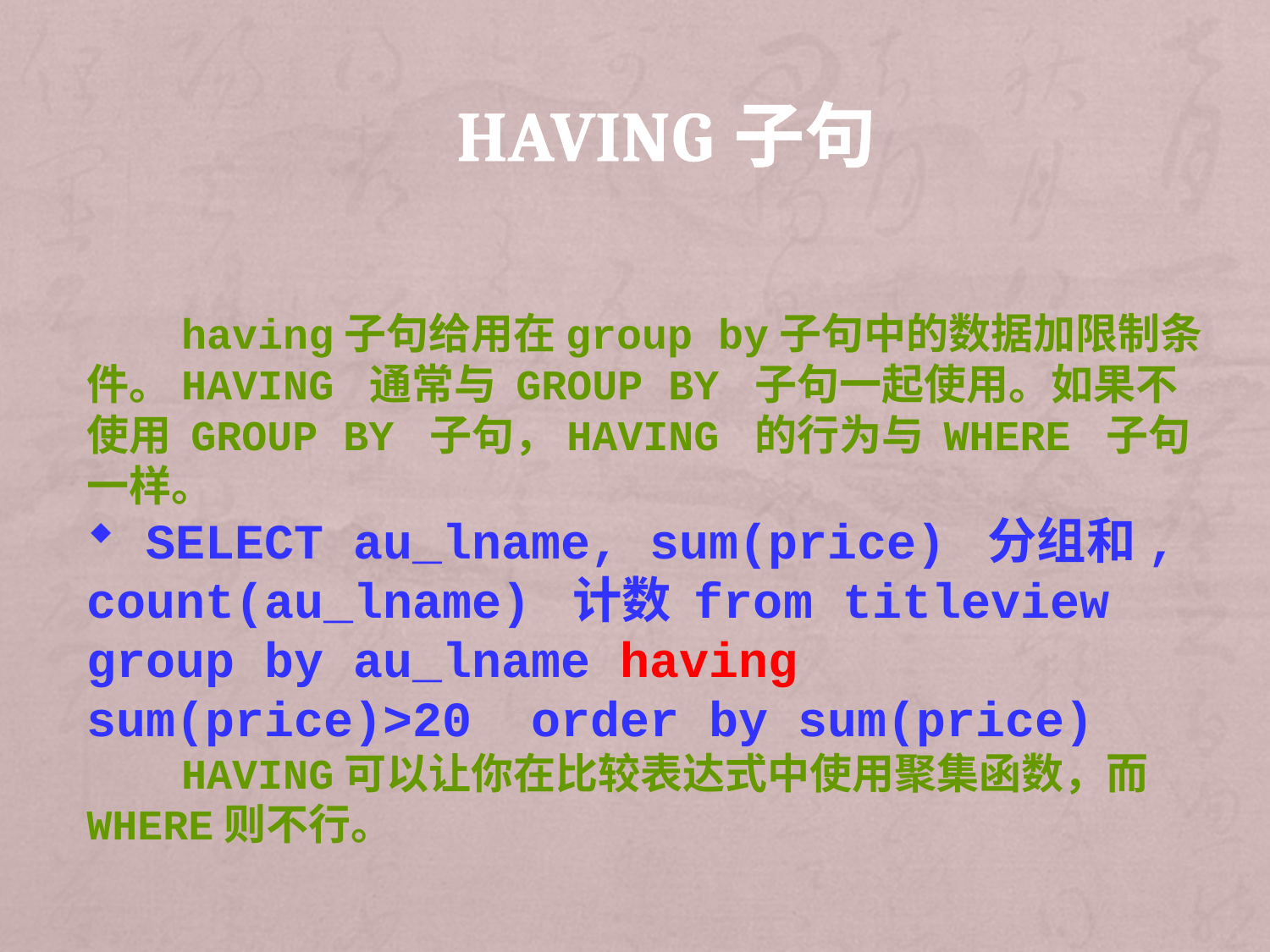

# having子句
　　having子句给用在group by子句中的数据加限制条件。HAVING 通常与 GROUP BY 子句一起使用。如果不使用 GROUP BY 子句，HAVING 的行为与 WHERE 子句一样。
 SELECT au_lname, sum(price) 分组和, count(au_lname) 计数 from titleview group by au_lname having sum(price)>20  order by sum(price)
　　HAVING可以让你在比较表达式中使用聚集函数，而 WHERE则不行。